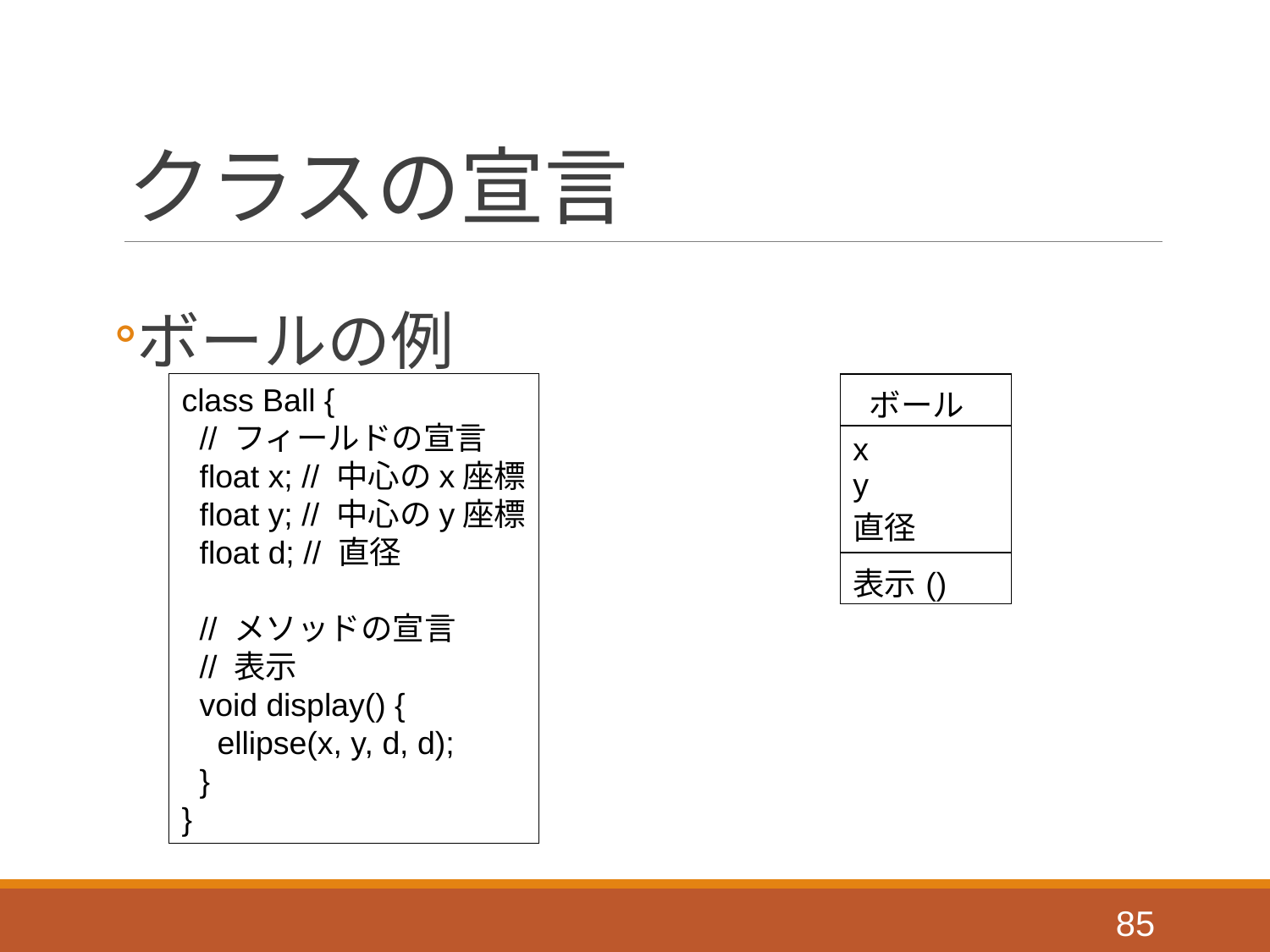

# クラスの宣言
ボールの例
class Ball {
  // フィールドの宣言
  float x; // 中心のx座標
  float y; // 中心のy座標
  float d; // 直径

  // メソッドの宣言
  // 表示
  void display() {
    ellipse(x, y, d, d);
  }
}
| ボール |
| --- |
| x y 直径 |
| 表示() |
85